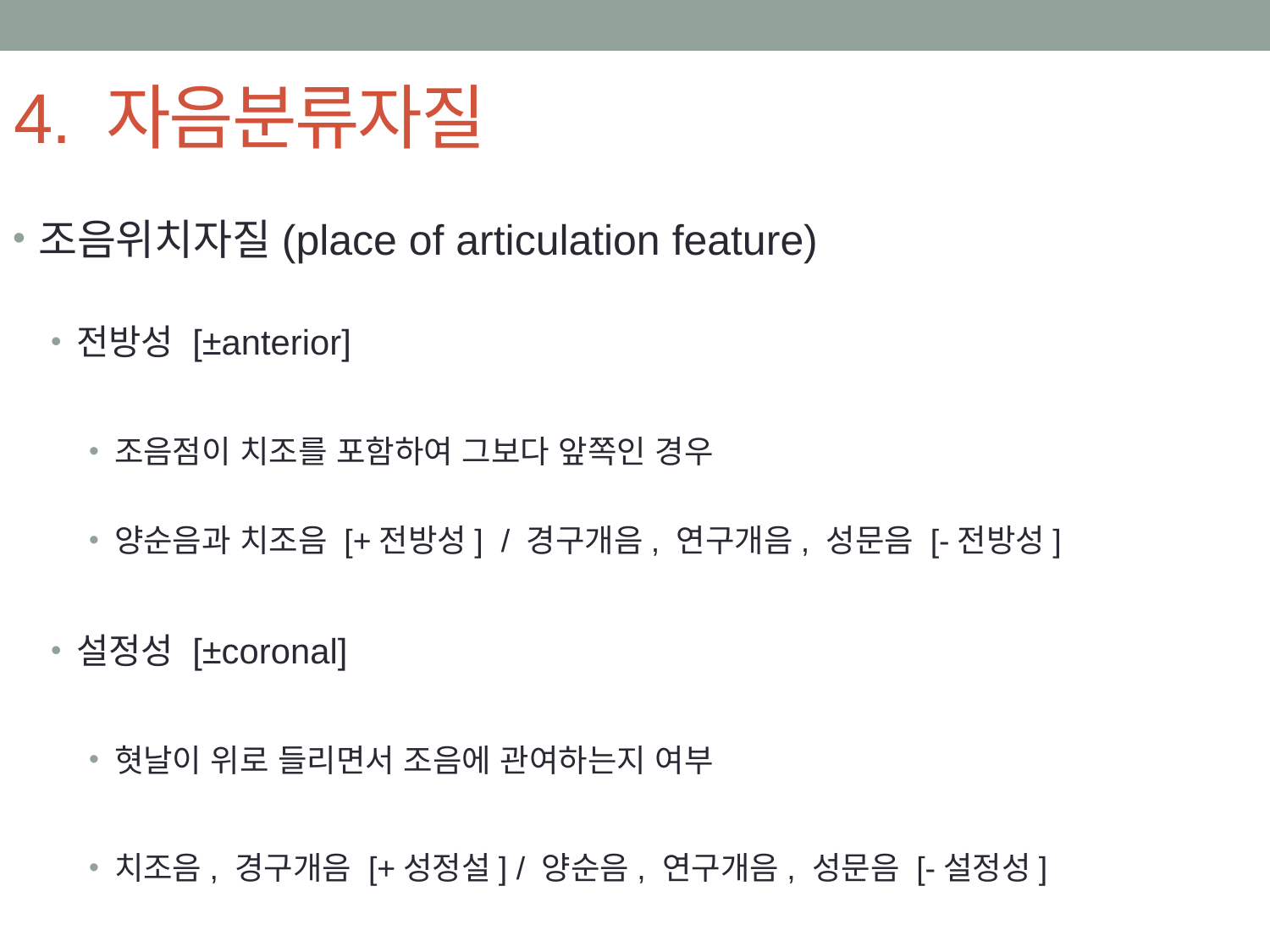

# 4. 자음분류자질
조음위치자질(place of articulation feature)

전방성 [±anterior]

조음점이 치조를 포함하여 그보다 앞쪽인 경우

양순음과 치조음 [+전방성]  / 경구개음, 연구개음, 성문음 [-전방성]

설정성 [±coronal]

혓날이 위로 들리면서 조음에 관여하는지 여부

치조음, 경구개음 [+성정설] / 양순음, 연구개음, 성문음 [-설정성]